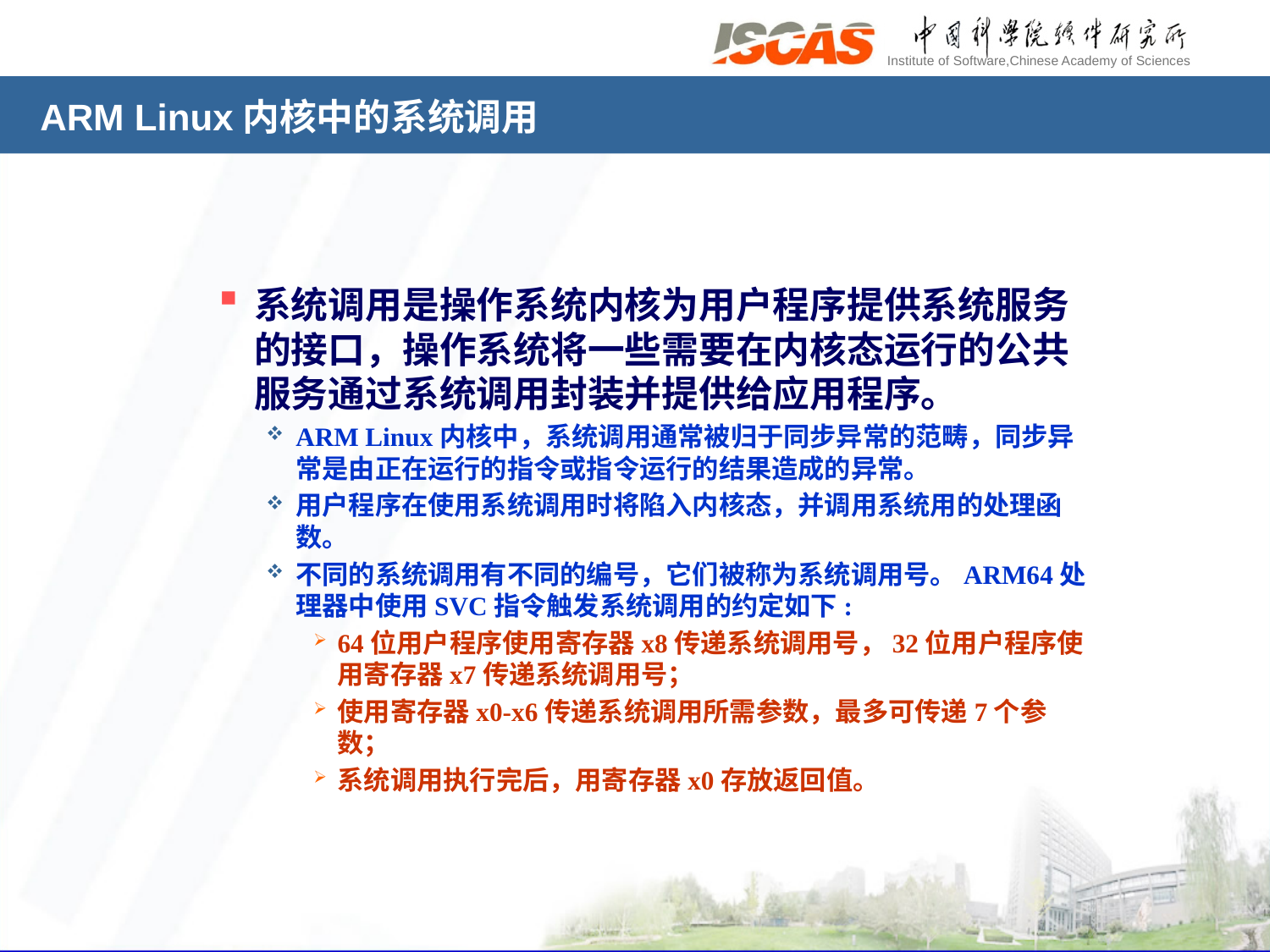

# ARM Linux内核中的系统调用
系统调用是操作系统内核为用户程序提供系统服务的接口，操作系统将一些需要在内核态运行的公共服务通过系统调用封装并提供给应用程序。
ARM Linux内核中，系统调用通常被归于同步异常的范畴，同步异常是由正在运行的指令或指令运行的结果造成的异常。
用户程序在使用系统调用时将陷入内核态，并调用系统用的处理函数。
不同的系统调用有不同的编号，它们被称为系统调用号。ARM64处理器中使用SVC指令触发系统调用的约定如下:
64位用户程序使用寄存器x8传递系统调用号，32位用户程序使用寄存器x7传递系统调用号；
使用寄存器x0-x6传递系统调用所需参数，最多可传递7个参数；
系统调用执行完后，用寄存器x0存放返回值。